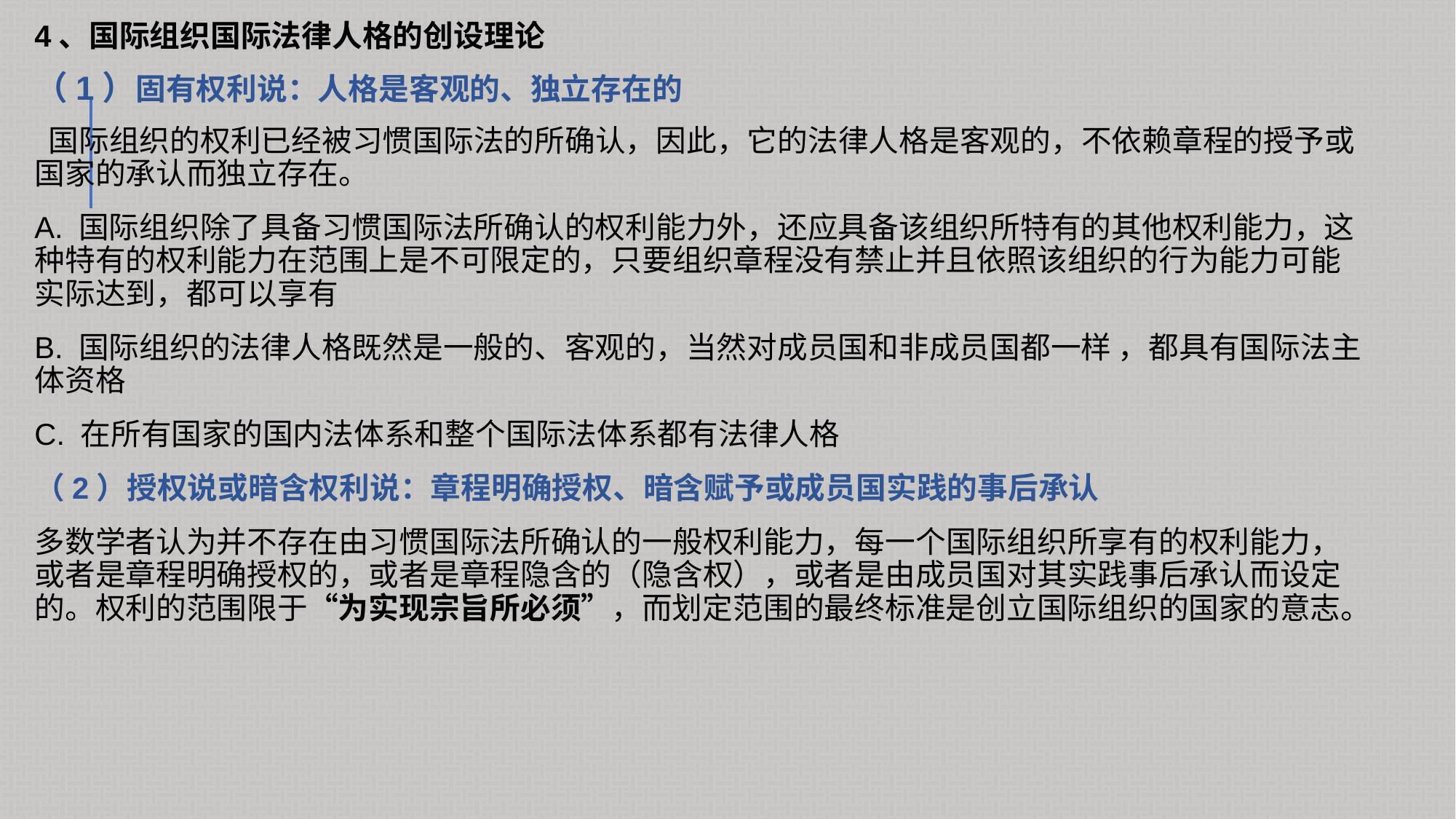

4、国际组织国际法律人格的创设理论
（1）固有权利说：人格是客观的、独立存在的
 国际组织的权利已经被习惯国际法的所确认，因此，它的法律人格是客观的，不依赖章程的授予或国家的承认而独立存在。
A. 国际组织除了具备习惯国际法所确认的权利能力外，还应具备该组织所特有的其他权利能力，这种特有的权利能力在范围上是不可限定的，只要组织章程没有禁止并且依照该组织的行为能力可能实际达到，都可以享有
B. 国际组织的法律人格既然是一般的、客观的，当然对成员国和非成员国都一样 ，都具有国际法主体资格
C. 在所有国家的国内法体系和整个国际法体系都有法律人格
（2）授权说或暗含权利说：章程明确授权、暗含赋予或成员国实践的事后承认
多数学者认为并不存在由习惯国际法所确认的一般权利能力，每一个国际组织所享有的权利能力，或者是章程明确授权的，或者是章程隐含的（隐含权），或者是由成员国对其实践事后承认而设定的。权利的范围限于“为实现宗旨所必须”，而划定范围的最终标准是创立国际组织的国家的意志。